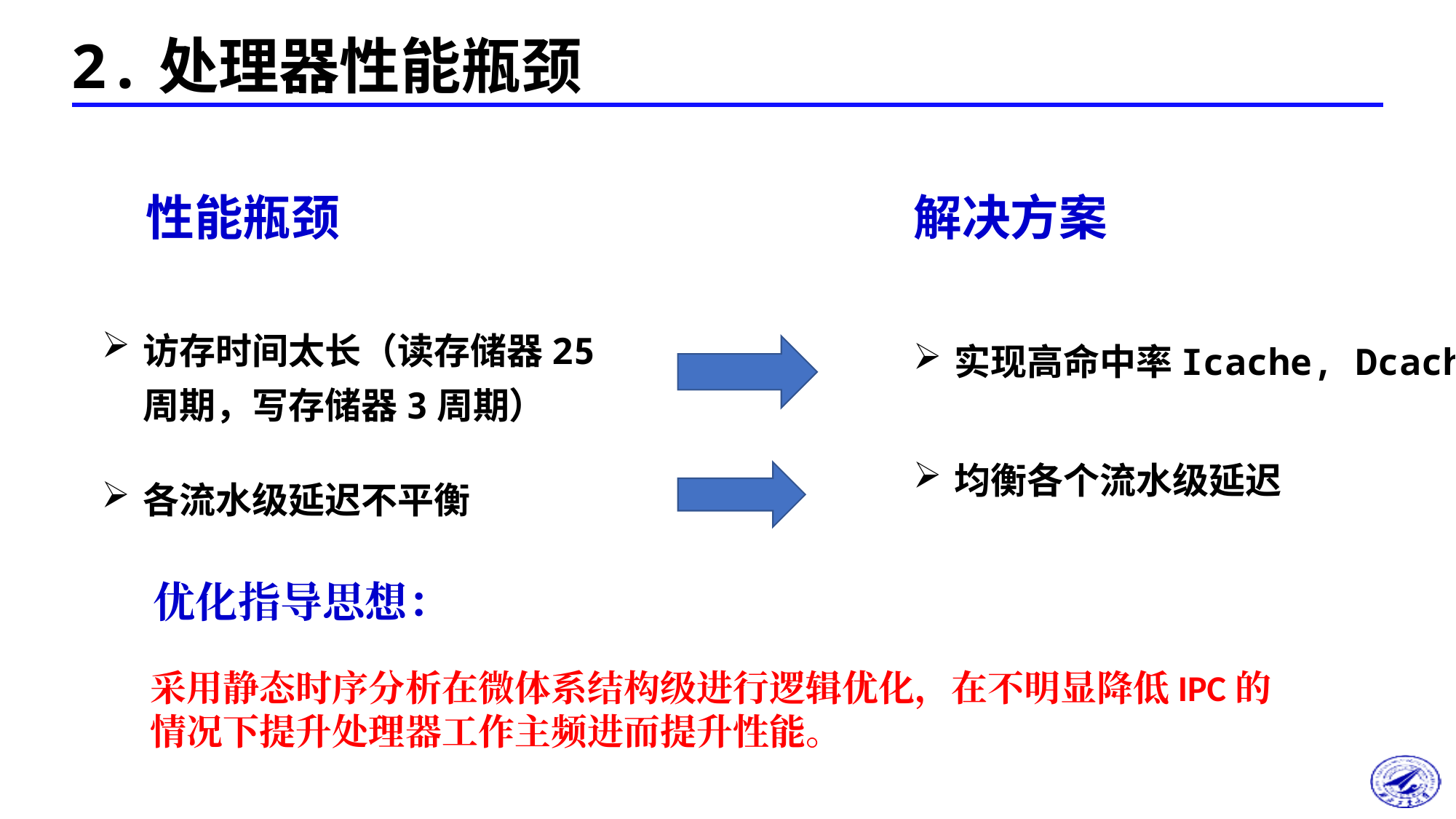

2.处理器性能瓶颈
解决方案
性能瓶颈
访存时间太长（读存储器25周期，写存储器3周期）
实现高命中率Icache, Dcache

均衡各个流水级延迟
各流水级延迟不平衡

优化指导思想：
采用静态时序分析在微体系结构级进行逻辑优化，在不明显降低IPC的情况下提升处理器工作主频进而提升性能。
4